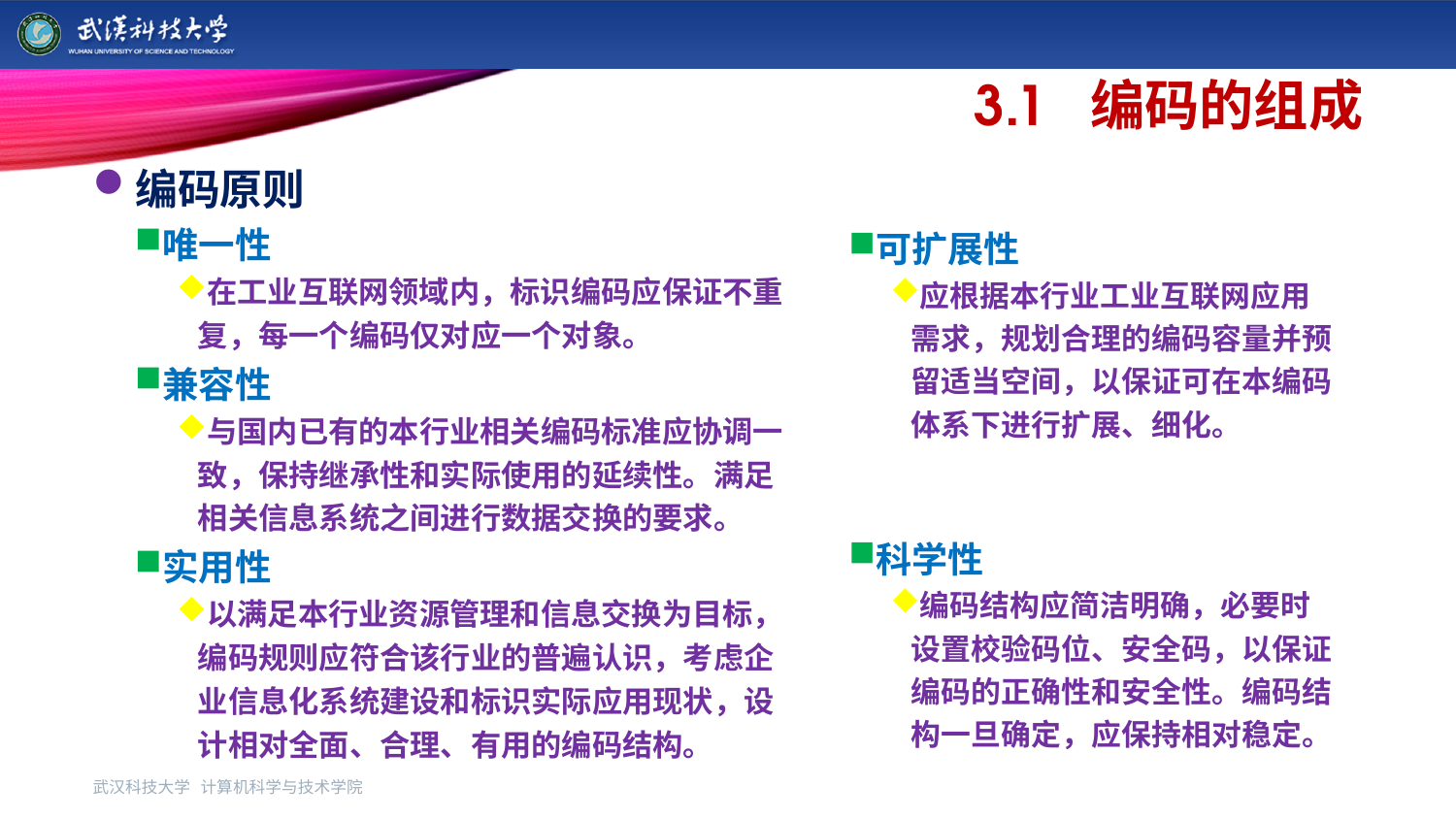

# 3.1  编码的组成
编码原则
唯一性
在工业互联网领域内，标识编码应保证不重复，每一个编码仅对应一个对象。
兼容性
与国内已有的本行业相关编码标准应协调一致，保持继承性和实际使用的延续性。满足相关信息系统之间进行数据交换的要求。
实用性
以满足本行业资源管理和信息交换为目标，编码规则应符合该行业的普遍认识，考虑企业信息化系统建设和标识实际应用现状，设计相对全面、合理、有用的编码结构。

可扩展性
应根据本行业工业互联网应用需求，规划合理的编码容量并预留适当空间，以保证可在本编码体系下进行扩展、细化。

科学性
编码结构应简洁明确，必要时设置校验码位、安全码，以保证编码的正确性和安全性。编码结构一旦确定，应保持相对稳定。

武汉科技大学  计算机科学与技术学院